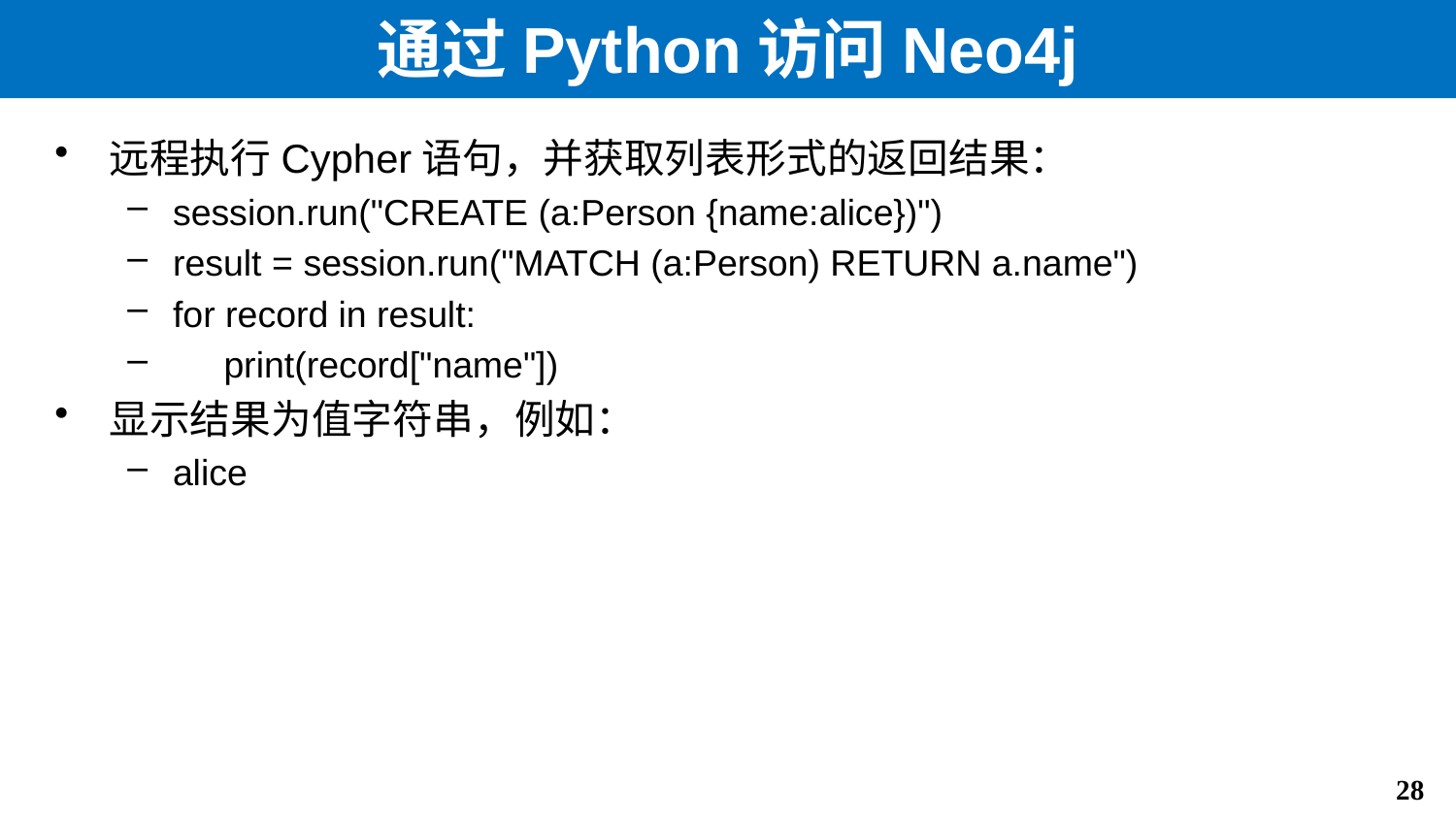

# 通过Python访问Neo4j
远程执行Cypher语句，并获取列表形式的返回结果：
session.run("CREATE (a:Person {name:alice})")
result = session.run("MATCH (a:Person) RETURN a.name")
for record in result:
     print(record["name"])
显示结果为值字符串，例如：
alice